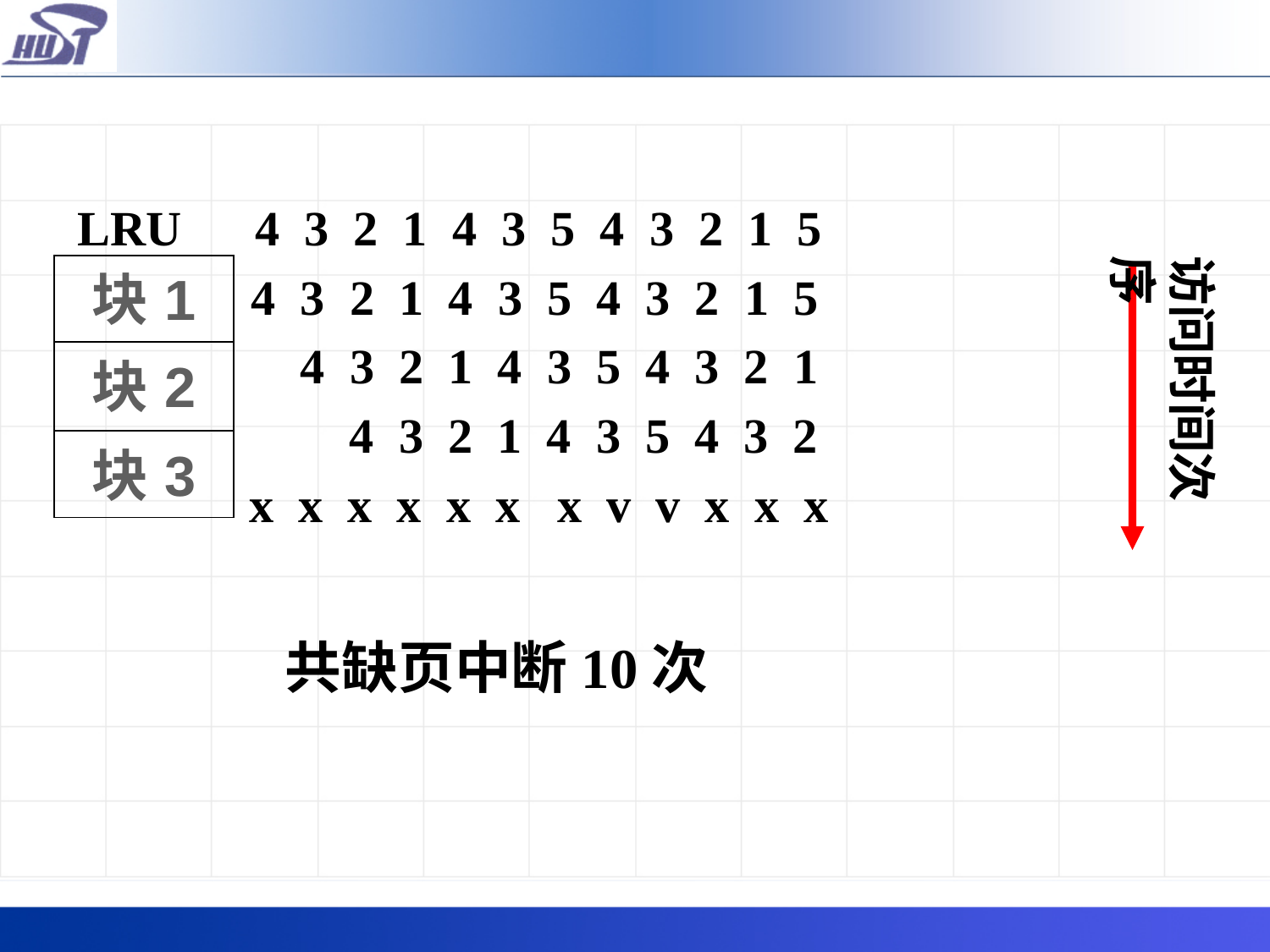

LRU      4  3  2  1  4  3  5  4  3  2  1  5
          4  3  2  1  4  3  5  4  3  2  1  5
              4  3  2  1  4  3  5  4  3  2  1
                  4  3  2  1  4  3  5  4  3  2
               x  x  x  x  x  x   x  v  v  x  x  x

                共缺页中断10次
访问时间次序
| 块1 |
| --- |
| 块2 |
| 块3 |